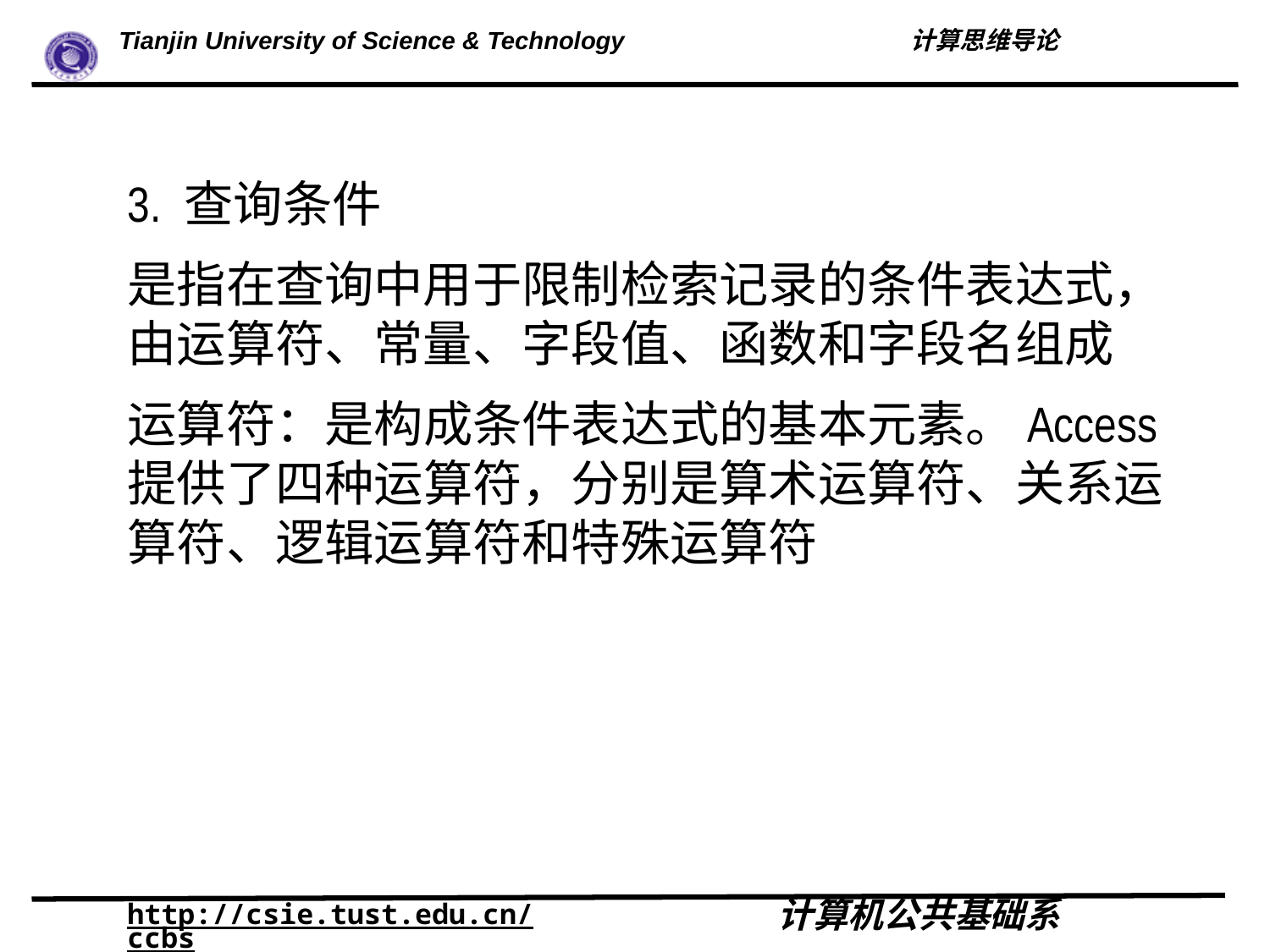

3. 查询条件
是指在查询中用于限制检索记录的条件表达式，由运算符、常量、字段值、函数和字段名组成
运算符：是构成条件表达式的基本元素。Access提供了四种运算符，分别是算术运算符、关系运算符、逻辑运算符和特殊运算符